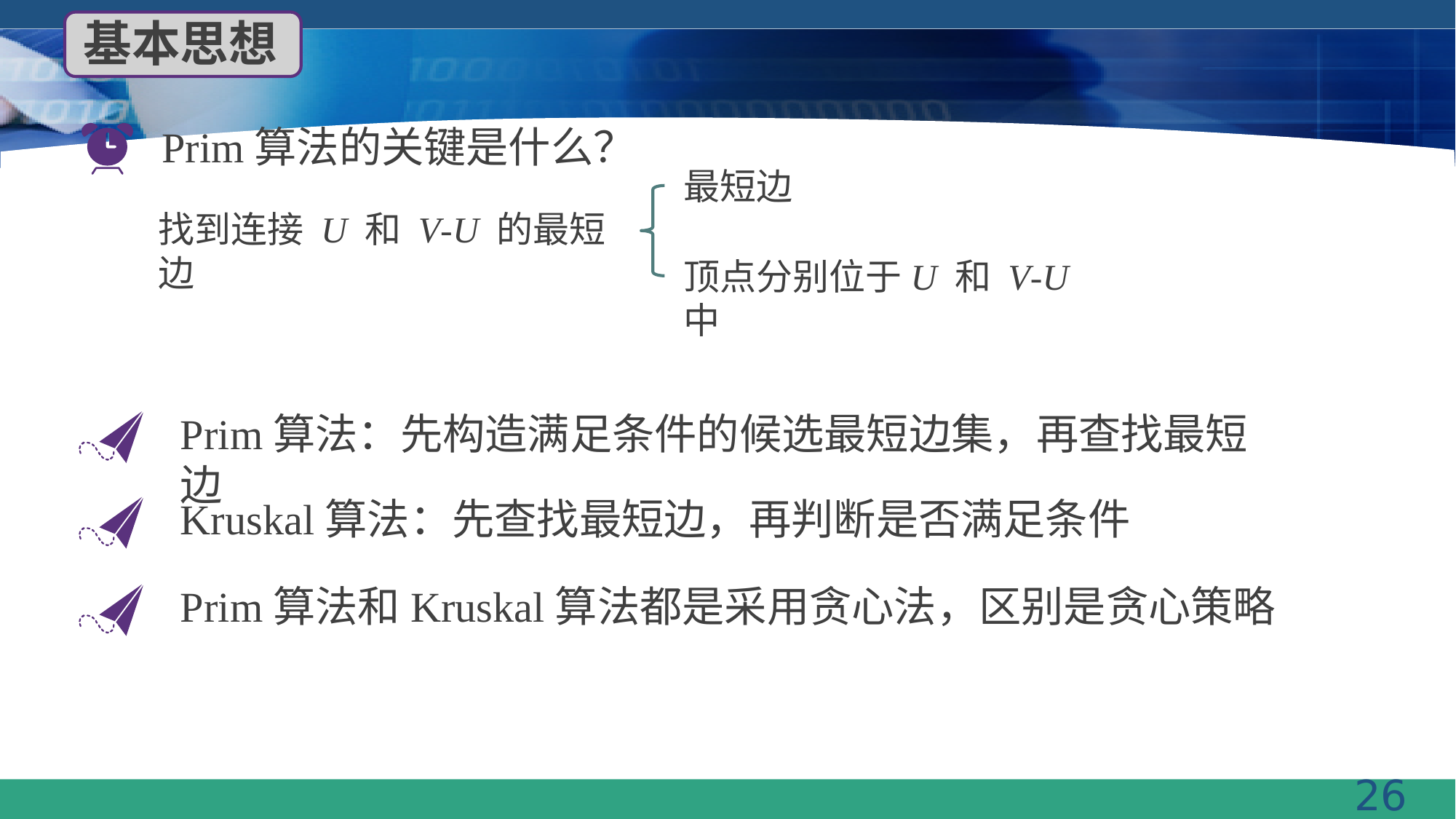

基本思想

Prim算法的关键是什么？

最短边

顶点分别位于U 和 V-U 中
找到连接 U 和 V-U 的最短边
Prim算法：先构造满足条件的候选最短边集，再查找最短边

Kruskal算法：先查找最短边，再判断是否满足条件

Prim算法和Kruskal算法都是采用贪心法，区别是贪心策略